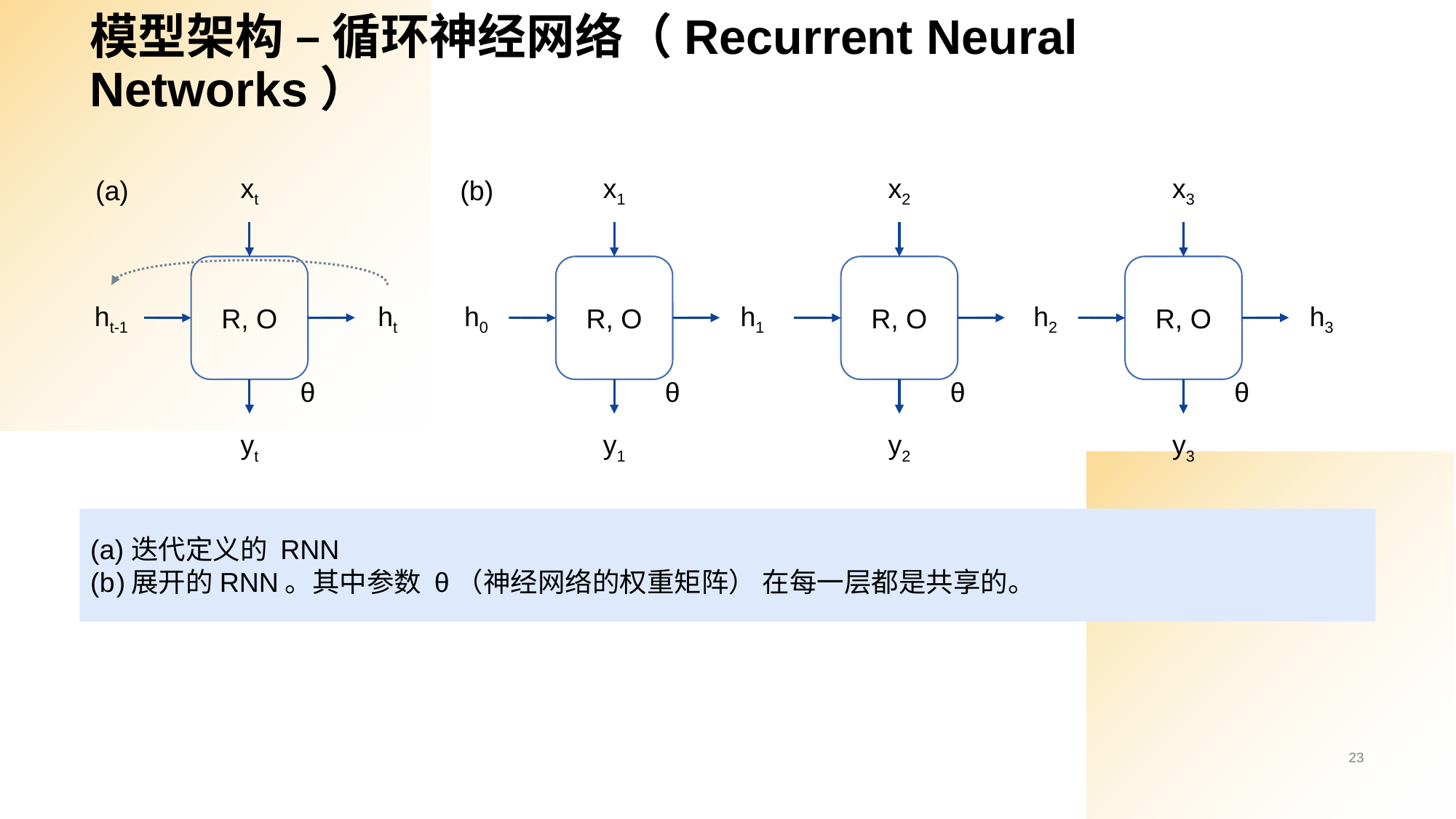

# 模型架构 – 循环神经网络（Recurrent Neural Networks）
(a)
xt
(b)
x1
x2
x3
R, O
R, O
R, O
R, O
ht-1
ht
h0
h1
h2
h3
θ
θ
θ
θ
yt
y1
y2
y3
迭代定义的 RNN
展开的RNN。其中参数 θ（神经网络的权重矩阵） 在每一层都是共享的。
23